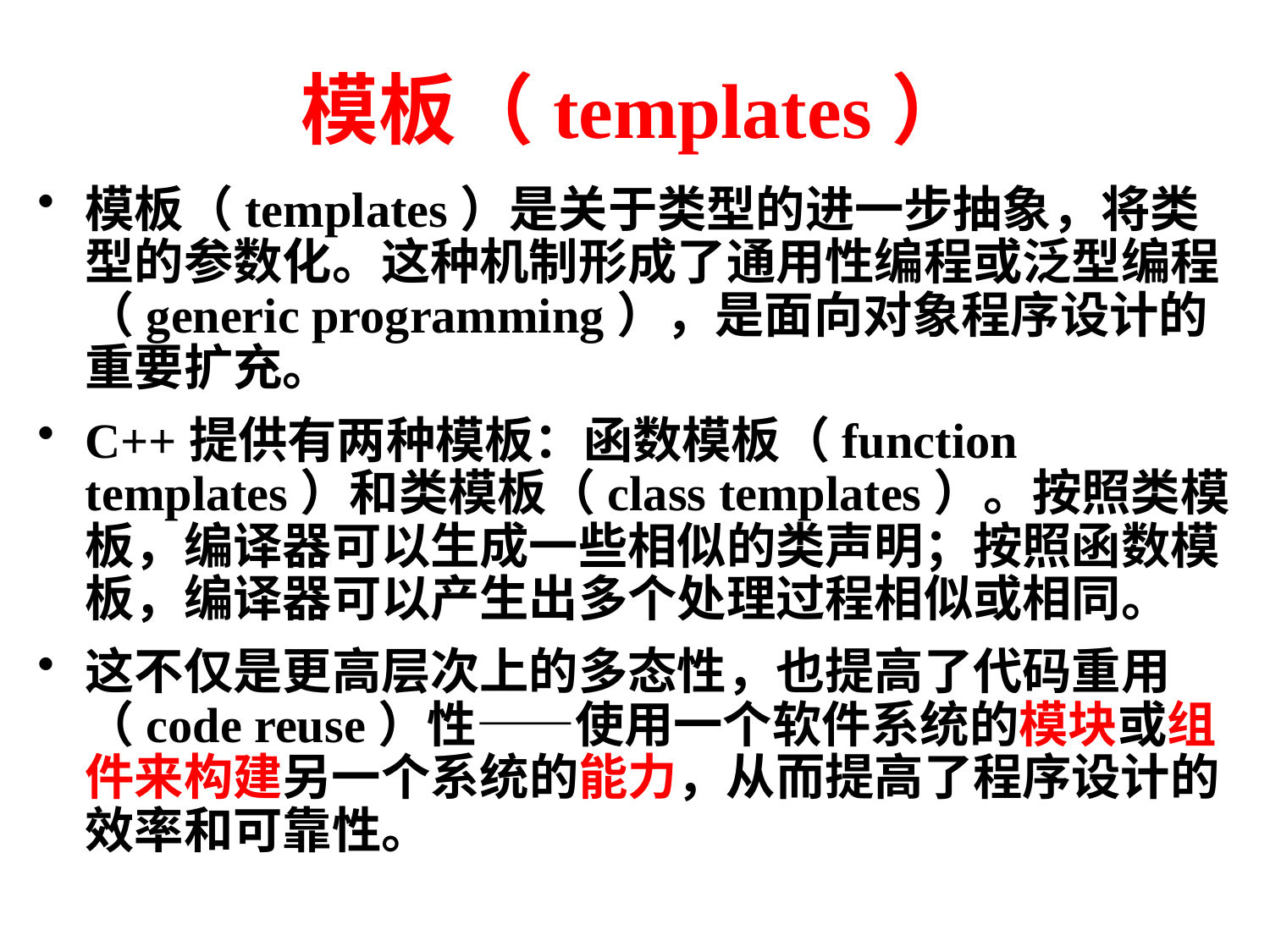

# 模板（templates）
模板（templates）是关于类型的进一步抽象，将类型的参数化。这种机制形成了通用性编程或泛型编程（generic programming），是面向对象程序设计的重要扩充。
C++提供有两种模板：函数模板（function templates）和类模板（class templates）。按照类模板，编译器可以生成一些相似的类声明；按照函数模板，编译器可以产生出多个处理过程相似或相同。
这不仅是更高层次上的多态性，也提高了代码重用（code reuse）性——使用一个软件系统的模块或组件来构建另一个系统的能力，从而提高了程序设计的效率和可靠性。